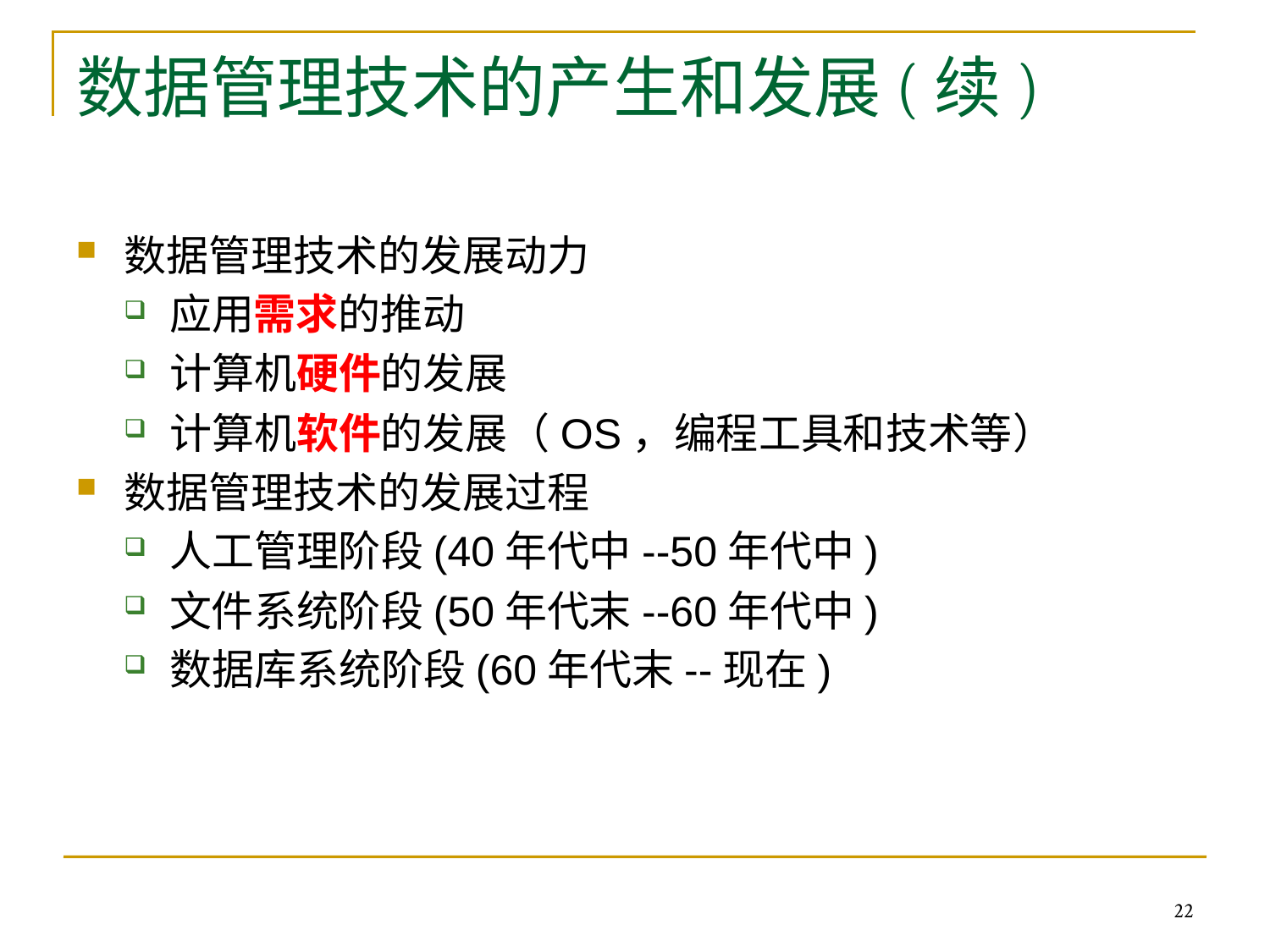

# 数据管理技术的产生和发展(续)
数据管理技术的发展动力
应用需求的推动
计算机硬件的发展
计算机软件的发展（OS，编程工具和技术等）
数据管理技术的发展过程
人工管理阶段(40年代中--50年代中)
文件系统阶段(50年代末--60年代中)
数据库系统阶段(60年代末--现在)

22